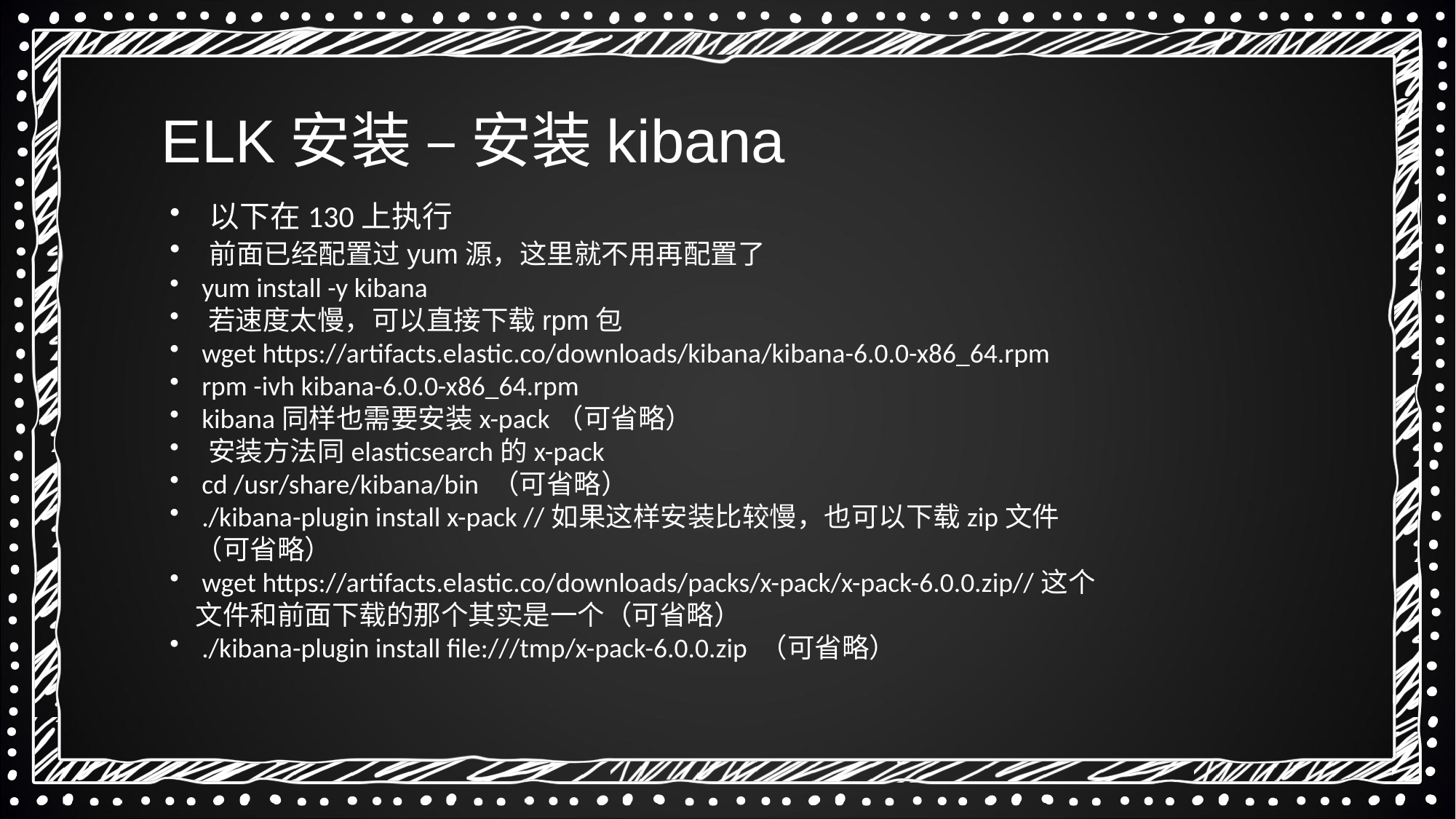

ELK安装 – 安装kibana
 以下在130上执行
 前面已经配置过yum源，这里就不用再配置了
 yum install -y kibana
 若速度太慢，可以直接下载rpm包
 wget https://artifacts.elastic.co/downloads/kibana/kibana-6.0.0-x86_64.rpm
 rpm -ivh kibana-6.0.0-x86_64.rpm
 kibana同样也需要安装x-pack（可省略）
 安装方法同elasticsearch的x-pack
 cd /usr/share/kibana/bin （可省略）
 ./kibana-plugin install x-pack //如果这样安装比较慢，也可以下载zip文件（可省略）
 wget https://artifacts.elastic.co/downloads/packs/x-pack/x-pack-6.0.0.zip//这个文件和前面下载的那个其实是一个（可省略）
 ./kibana-plugin install file:///tmp/x-pack-6.0.0.zip （可省略）